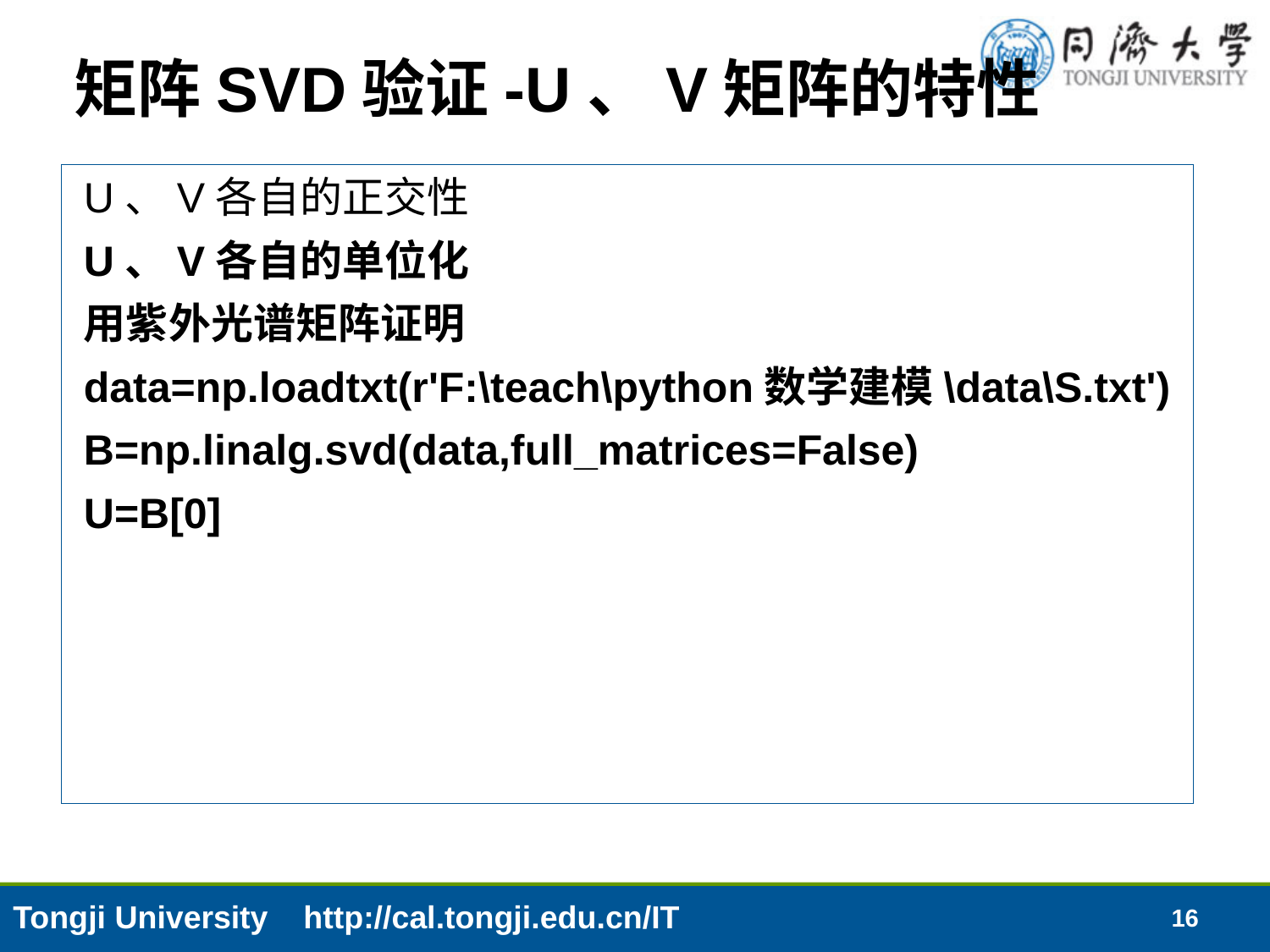

# 矩阵SVD验证-U、V矩阵的特性
U、V各自的正交性
U、V各自的单位化
用紫外光谱矩阵证明
data=np.loadtxt(r'F:\teach\python数学建模\data\S.txt')
B=np.linalg.svd(data,full_matrices=False)
U=B[0]